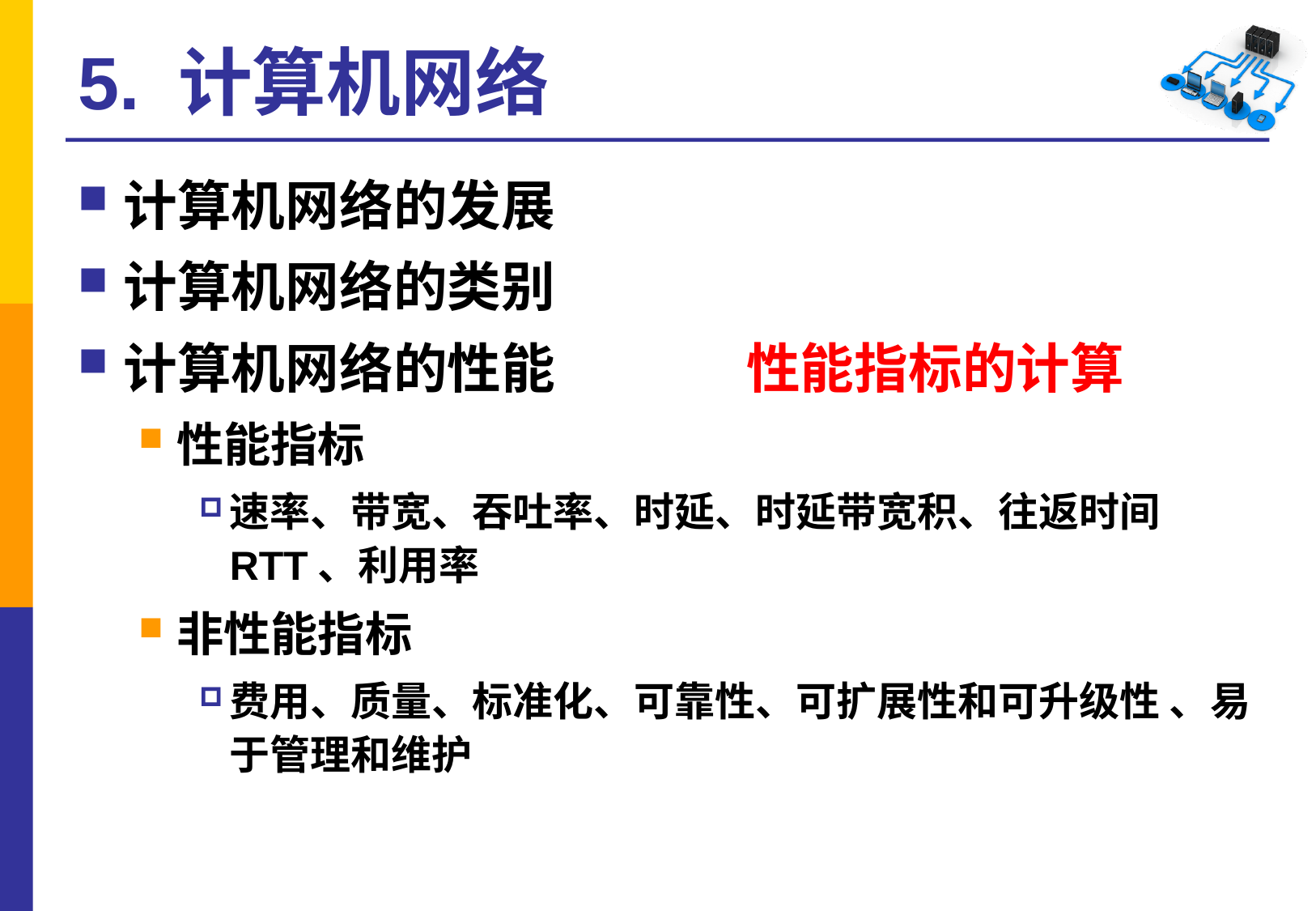

# 5. 计算机网络
计算机网络的发展
计算机网络的类别
计算机网络的性能
性能指标
速率、带宽、吞吐率、时延、时延带宽积、往返时间 RTT、利用率
非性能指标
费用、质量、标准化、可靠性、可扩展性和可升级性 、易于管理和维护

性能指标的计算